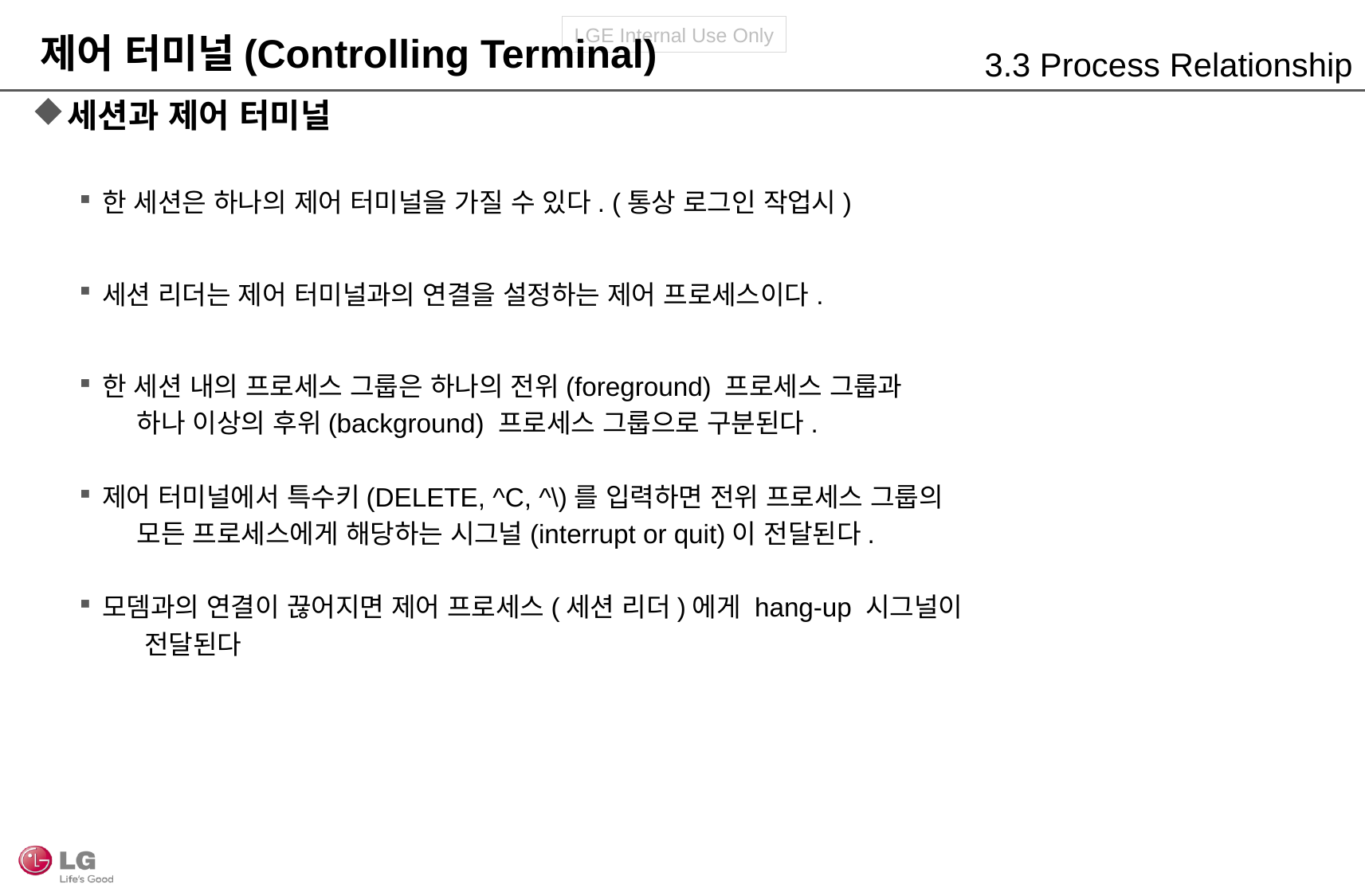

제어 터미널(Controlling Terminal)
3.3 Process Relationship

세션과 제어 터미널

한 세션은 하나의 제어 터미널을 가질 수 있다. (통상 로그인 작업시)

세션 리더는 제어 터미널과의 연결을 설정하는 제어 프로세스이다.

한 세션 내의 프로세스 그룹은 하나의 전위(foreground) 프로세스 그룹과
       하나 이상의 후위(background) 프로세스 그룹으로 구분된다.

제어 터미널에서 특수키(DELETE, ^C, ^\)를 입력하면 전위 프로세스 그룹의
       모든 프로세스에게 해당하는 시그널(interrupt or quit)이 전달된다.

모뎀과의 연결이 끊어지면 제어 프로세스(세션 리더)에게 hang-up 시그널이
        전달된다